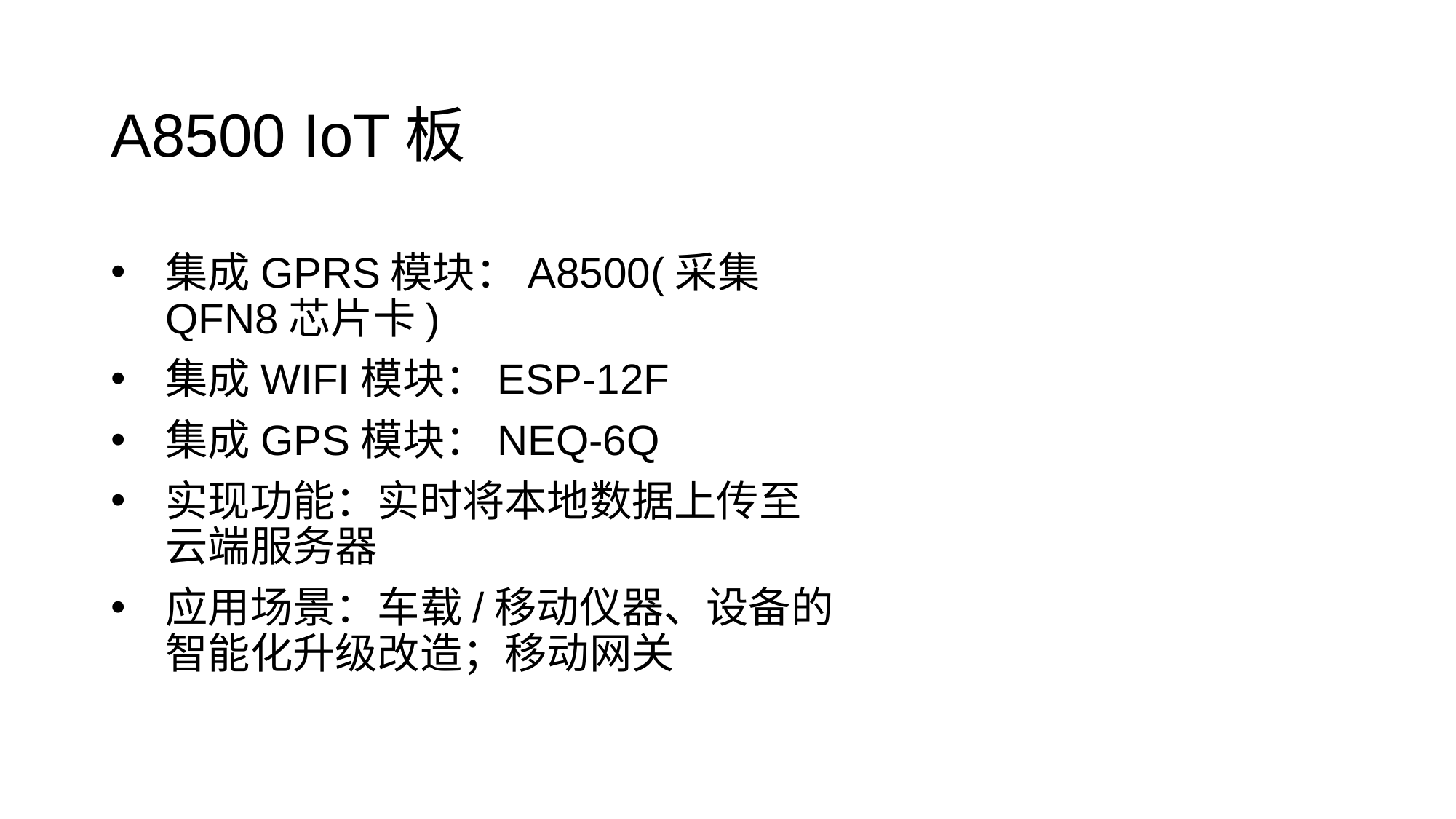

# A8500 IoT板
集成GPRS模块：A8500(采集QFN8芯片卡)
集成WIFI模块：ESP-12F
集成GPS模块：NEQ-6Q
实现功能：实时将本地数据上传至云端服务器
应用场景：车载/移动仪器、设备的智能化升级改造；移动网关